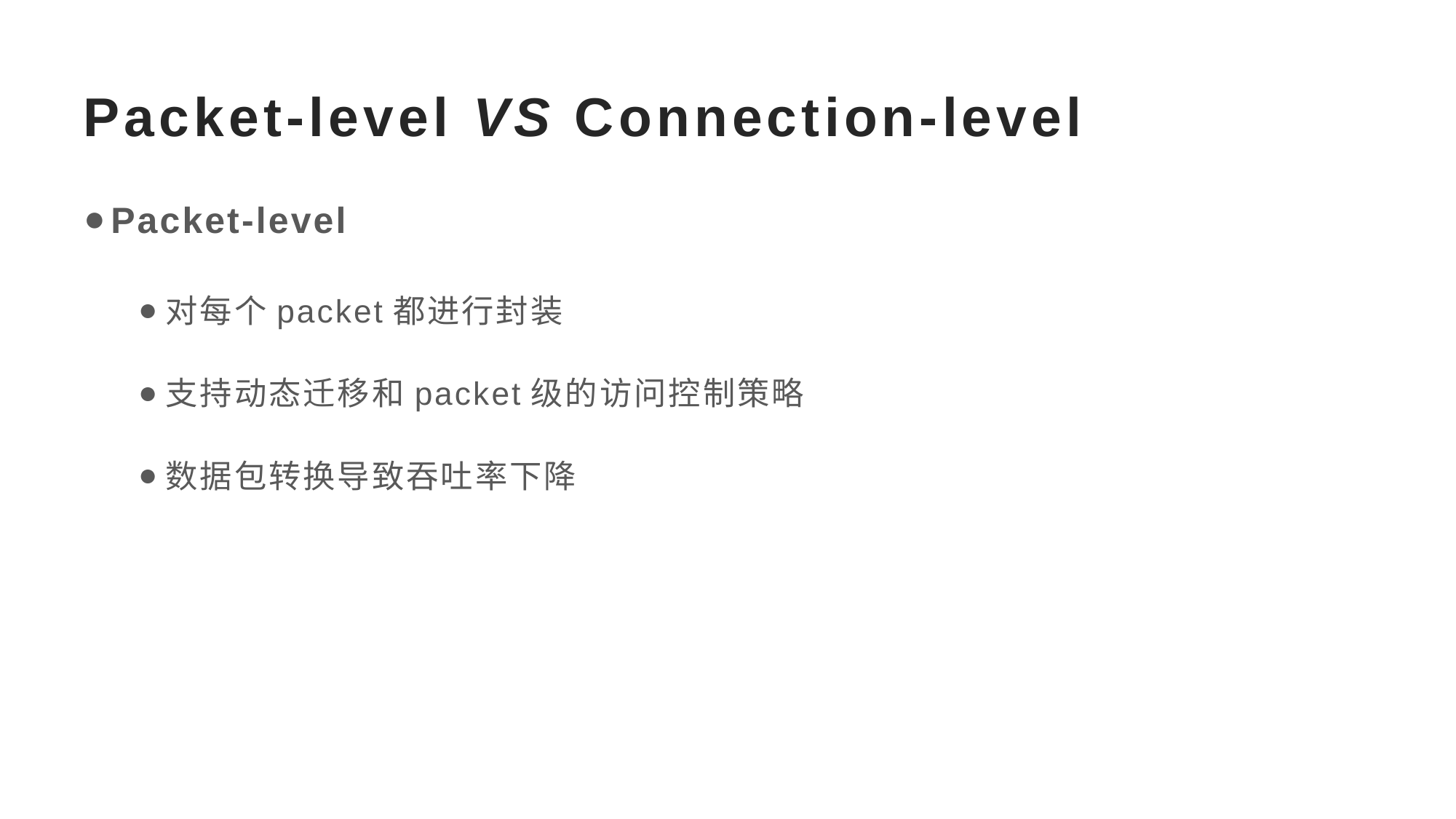

# Packet-level VS Connection-level
Packet-level
对每个packet都进行封装
支持动态迁移和packet级的访问控制策略
数据包转换导致吞吐率下降